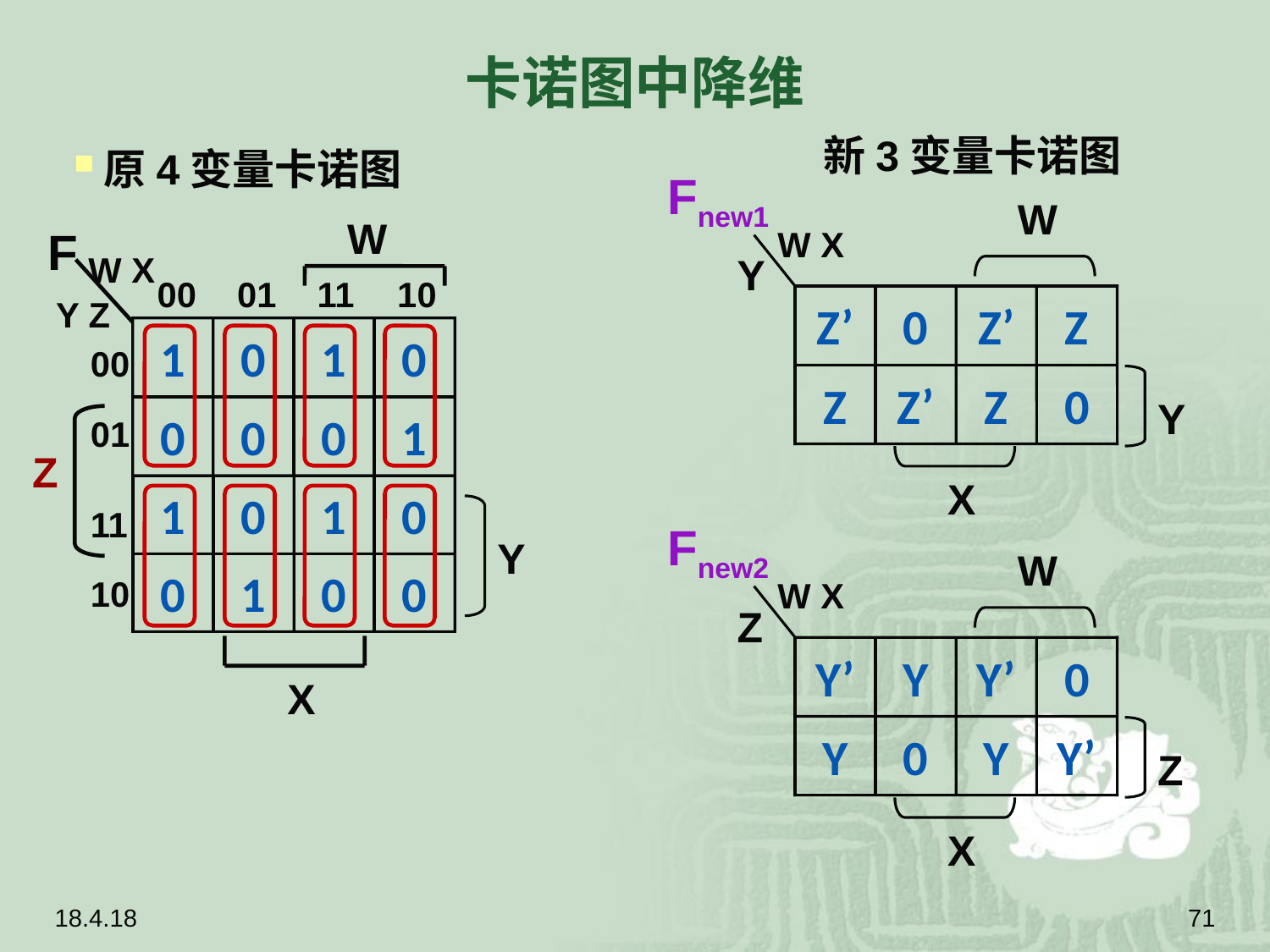

# 卡诺图中降维
新3变量卡诺图
原4变量卡诺图
Fnew1
W

W X

Y
Z’

0

Z’

Z

Z

Z’
Z
0

Y

X
W
F
W X

00
01

11
10
Y Z
1

0

1

0

0

0
0
1

00

01
Z
1

0

1

0

0

1
0
0

11

Fnew2
W

W X

Z
Y’

Y

Y’

0

Y

0
Y
Y’

Z

X
Y
10

X
18.4.18
71